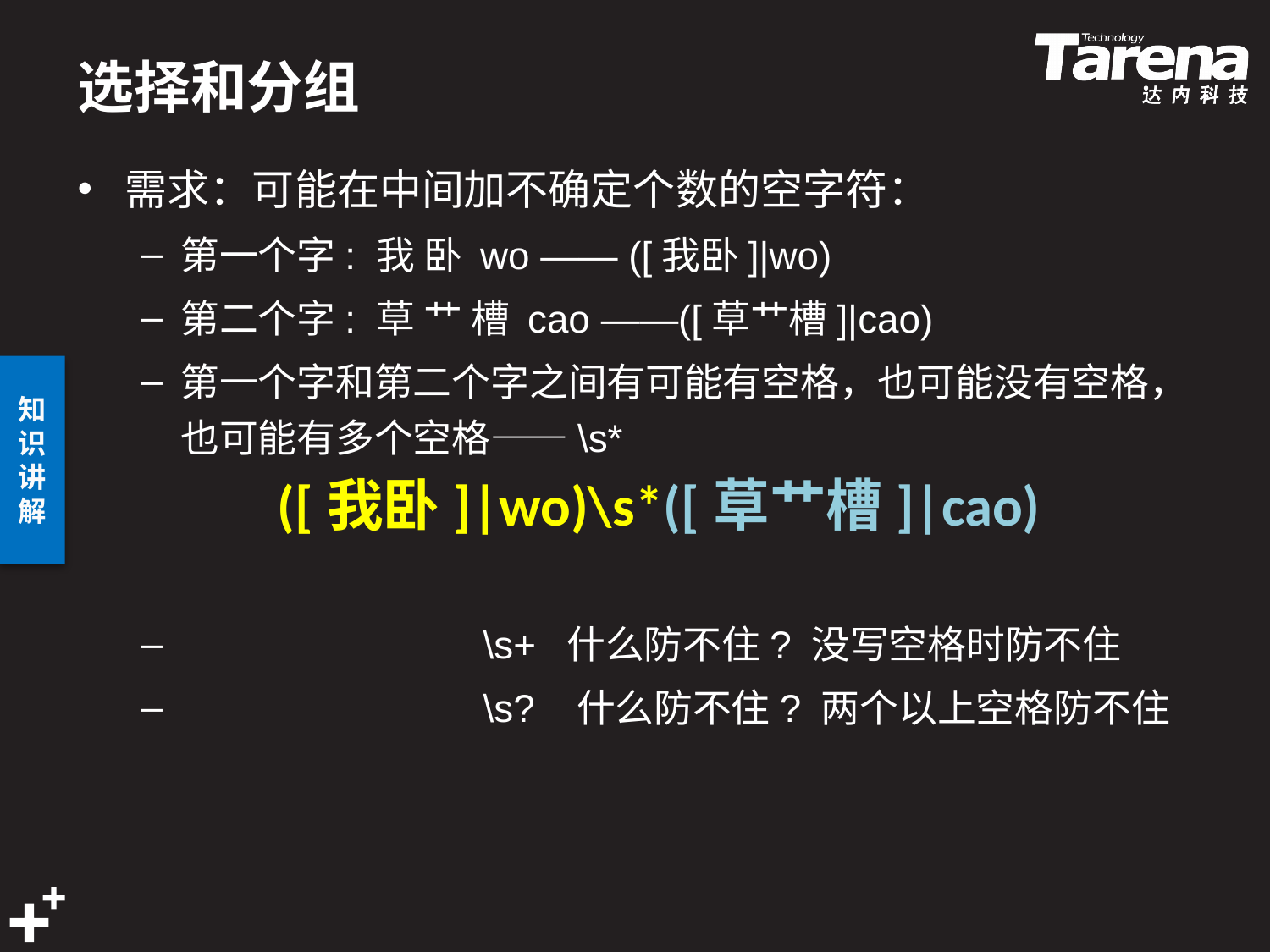

# 选择和分组
需求：可能在中间加不确定个数的空字符：
第一个字: 我 卧 wo —— ([我卧]|wo)
第二个字: 草 艹 槽 cao ——([草艹槽]|cao)
第一个字和第二个字之间有可能有空格，也可能没有空格，也可能有多个空格——\s*

                            \s+  什么防不住? 没写空格时防不住
                            \s?   什么防不住? 两个以上空格防不住

([我卧]|wo)\s*([草艹槽]|cao)